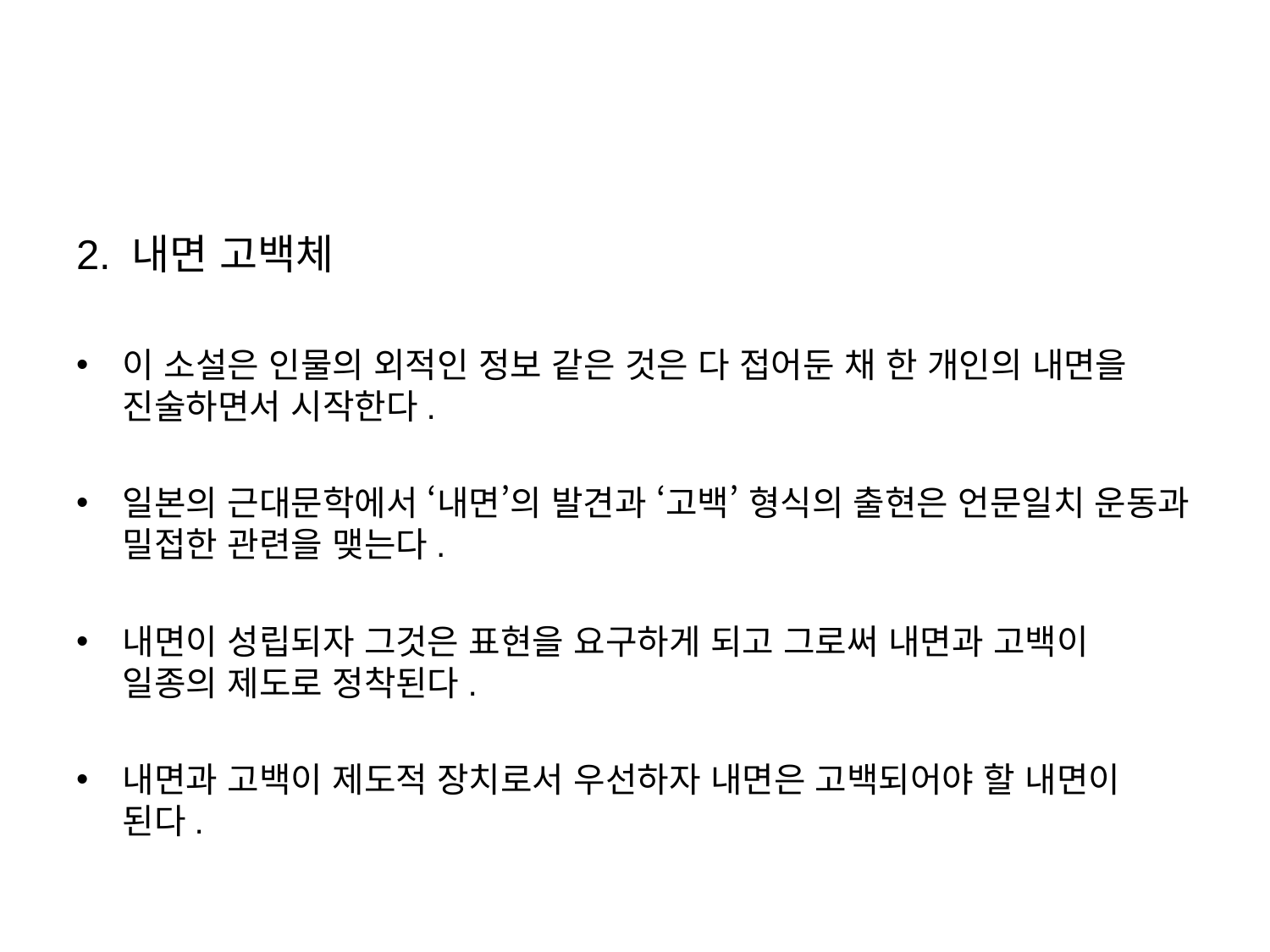

2. 내면 고백체

이 소설은 인물의 외적인 정보 같은 것은 다 접어둔 채 한 개인의 내면을 진술하면서 시작한다.

일본의 근대문학에서 ‘내면’의 발견과 ‘고백’ 형식의 출현은 언문일치 운동과 밀접한 관련을 맺는다.

내면이 성립되자 그것은 표현을 요구하게 되고 그로써 내면과 고백이 일종의 제도로 정착된다.

내면과 고백이 제도적 장치로서 우선하자 내면은 고백되어야 할 내면이 된다.